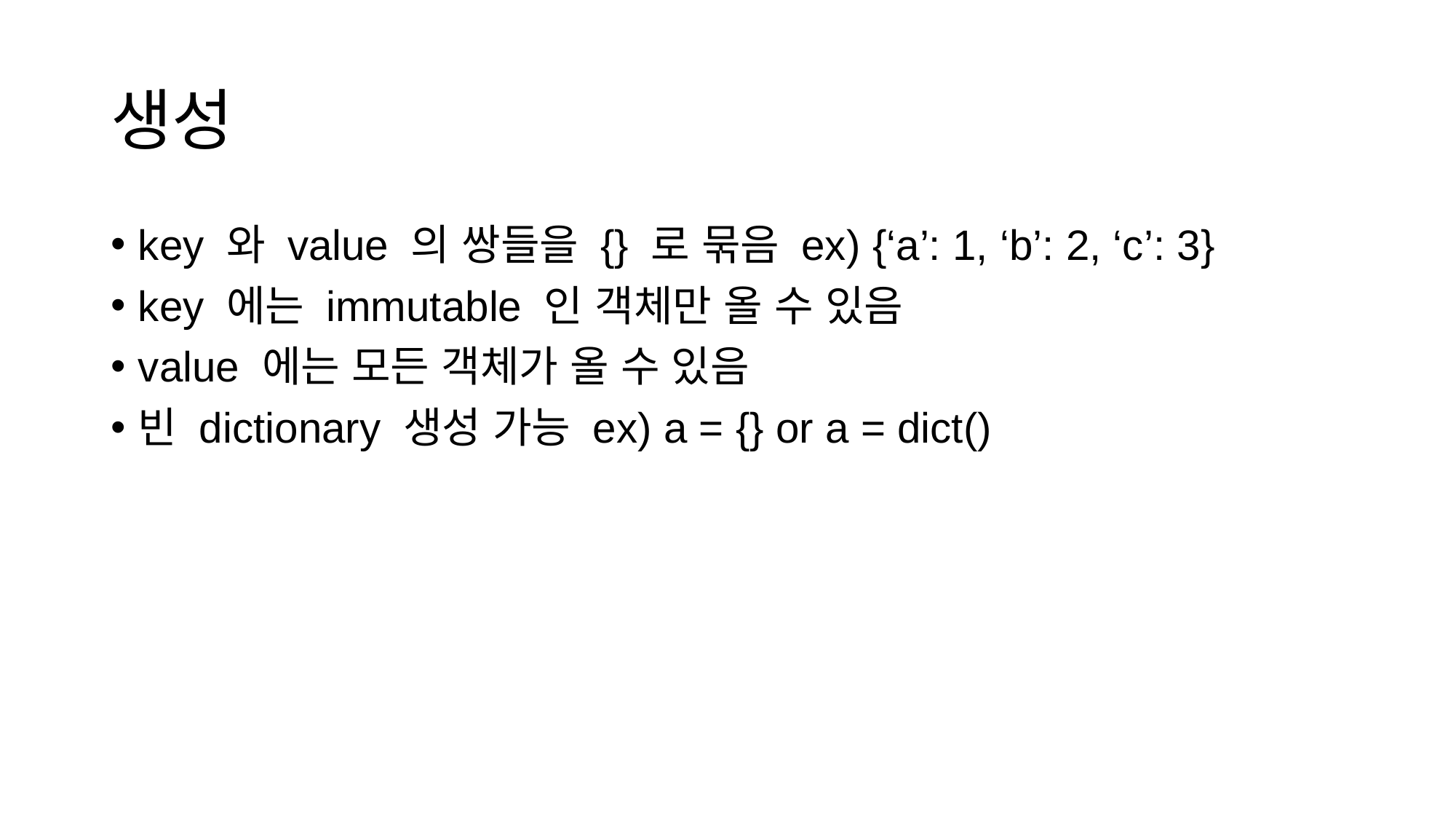

# 생성
key 와 value 의 쌍들을 {} 로 묶음 ex) {‘a’: 1, ‘b’: 2, ‘c’: 3}
key 에는 immutable 인 객체만 올 수 있음
value 에는 모든 객체가 올 수 있음
빈 dictionary 생성 가능 ex) a = {} or a = dict()